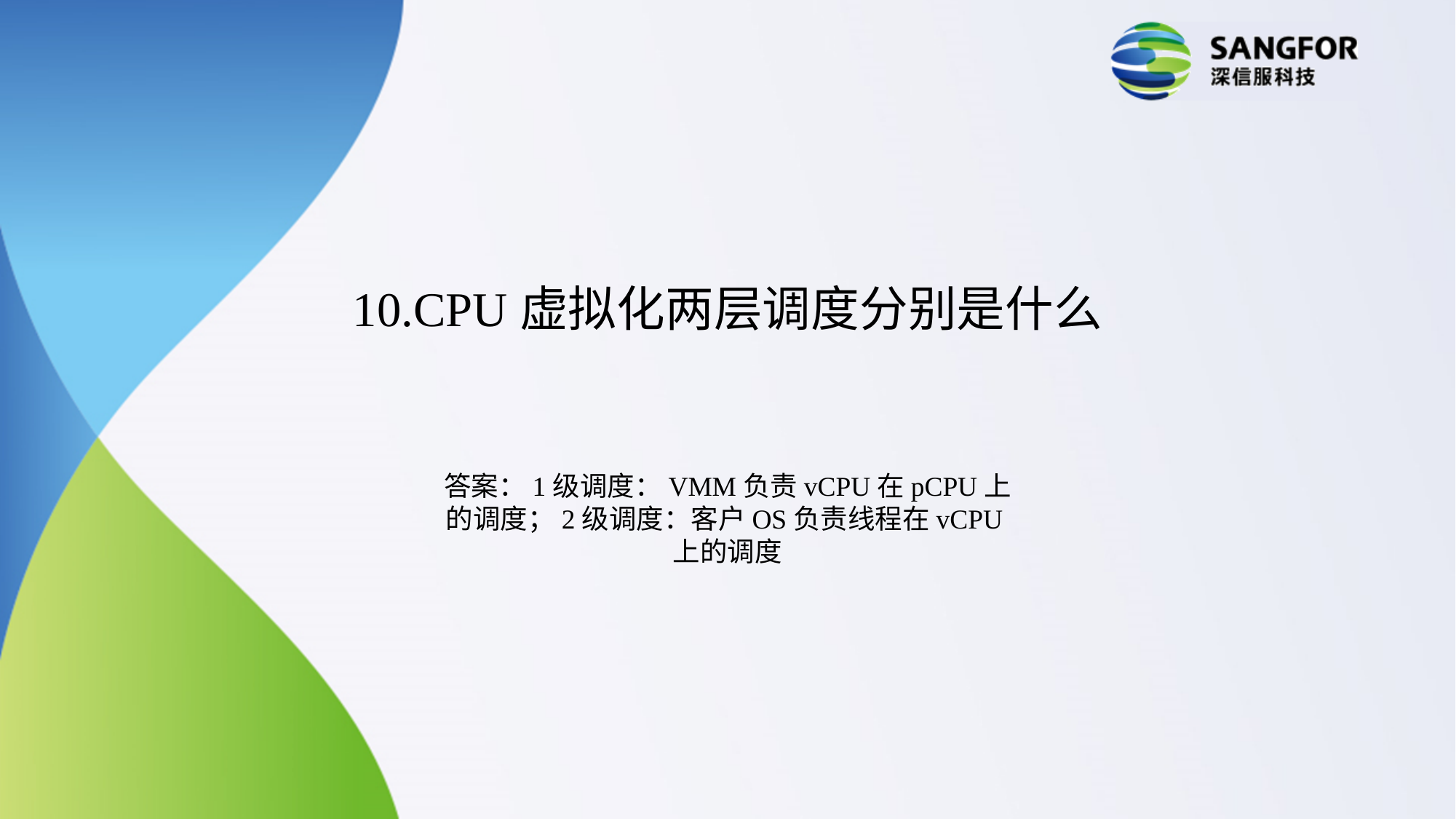

10.CPU虚拟化两层调度分别是什么
答案：1级调度：VMM负责vCPU在pCPU上的调度；2级调度：客户OS负责线程在vCPU上的调度